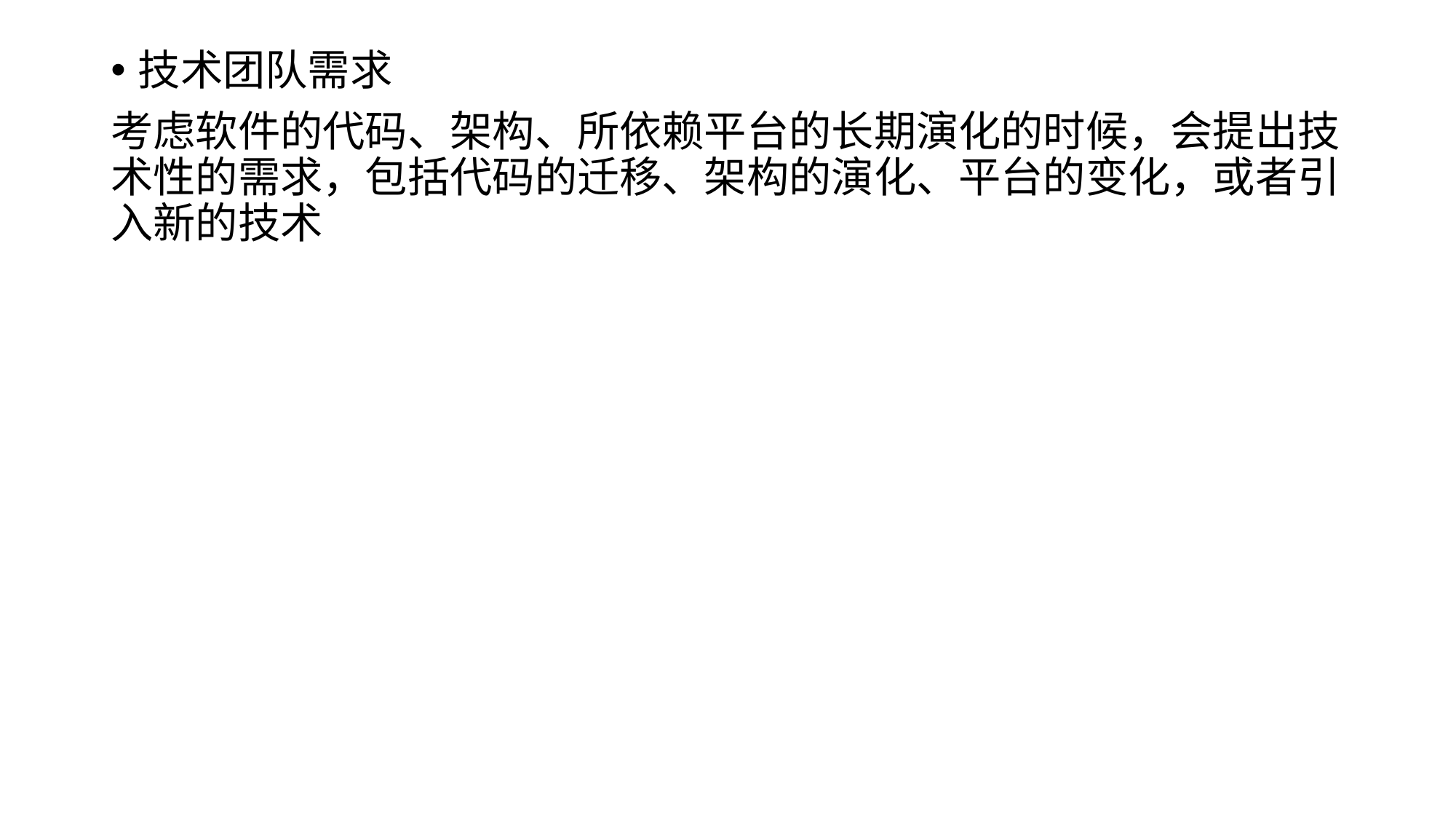

# 技术团队需求
考虑软件的代码、架构、所依赖平台的长期演化的时候，会提出技术性的需求，包括代码的迁移、架构的演化、平台的变化，或者引入新的技术